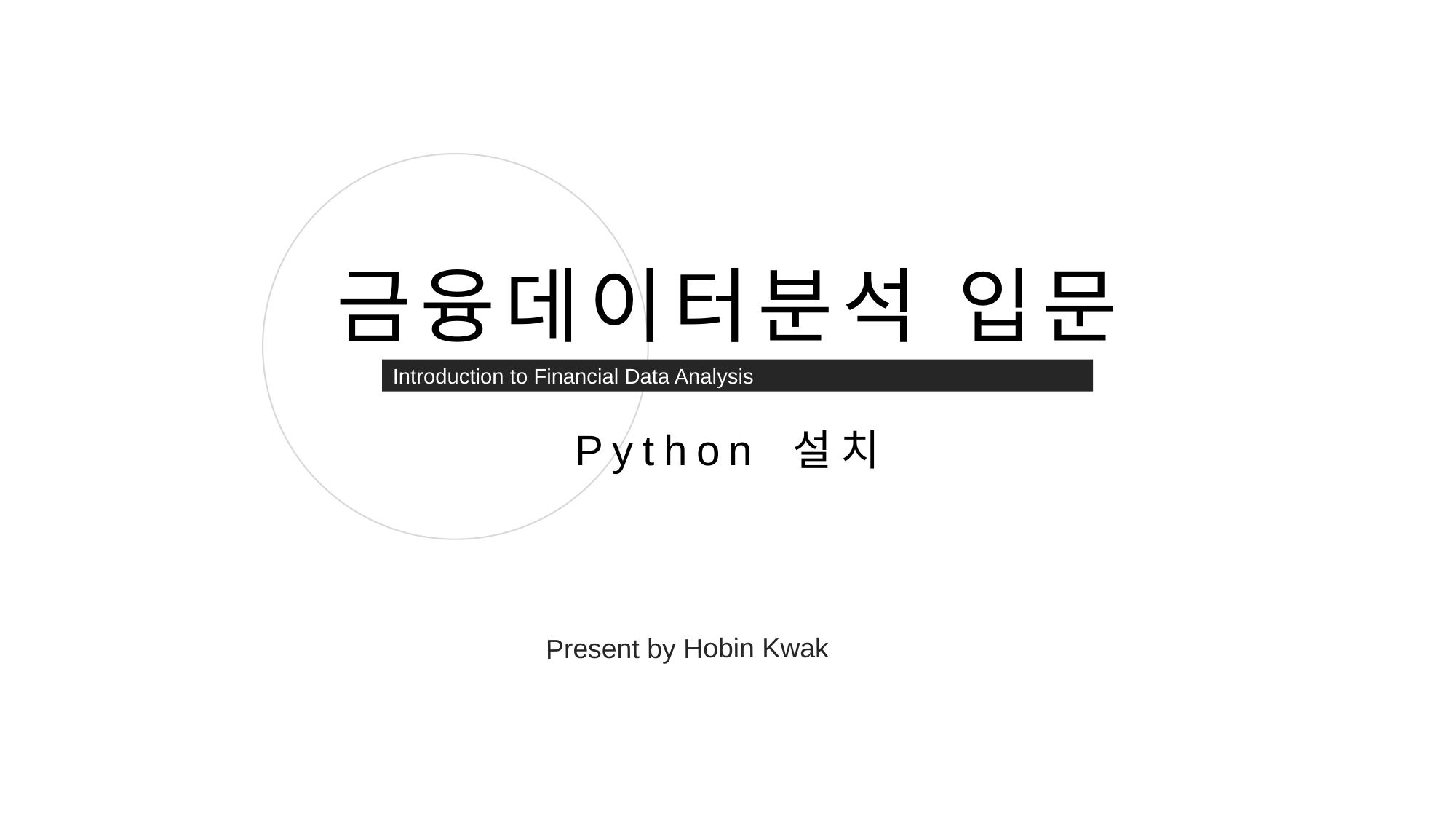

금융데이터분석 입문
Introduction to Financial Data Analysis
Python 설치
Present by Hobin Kwak